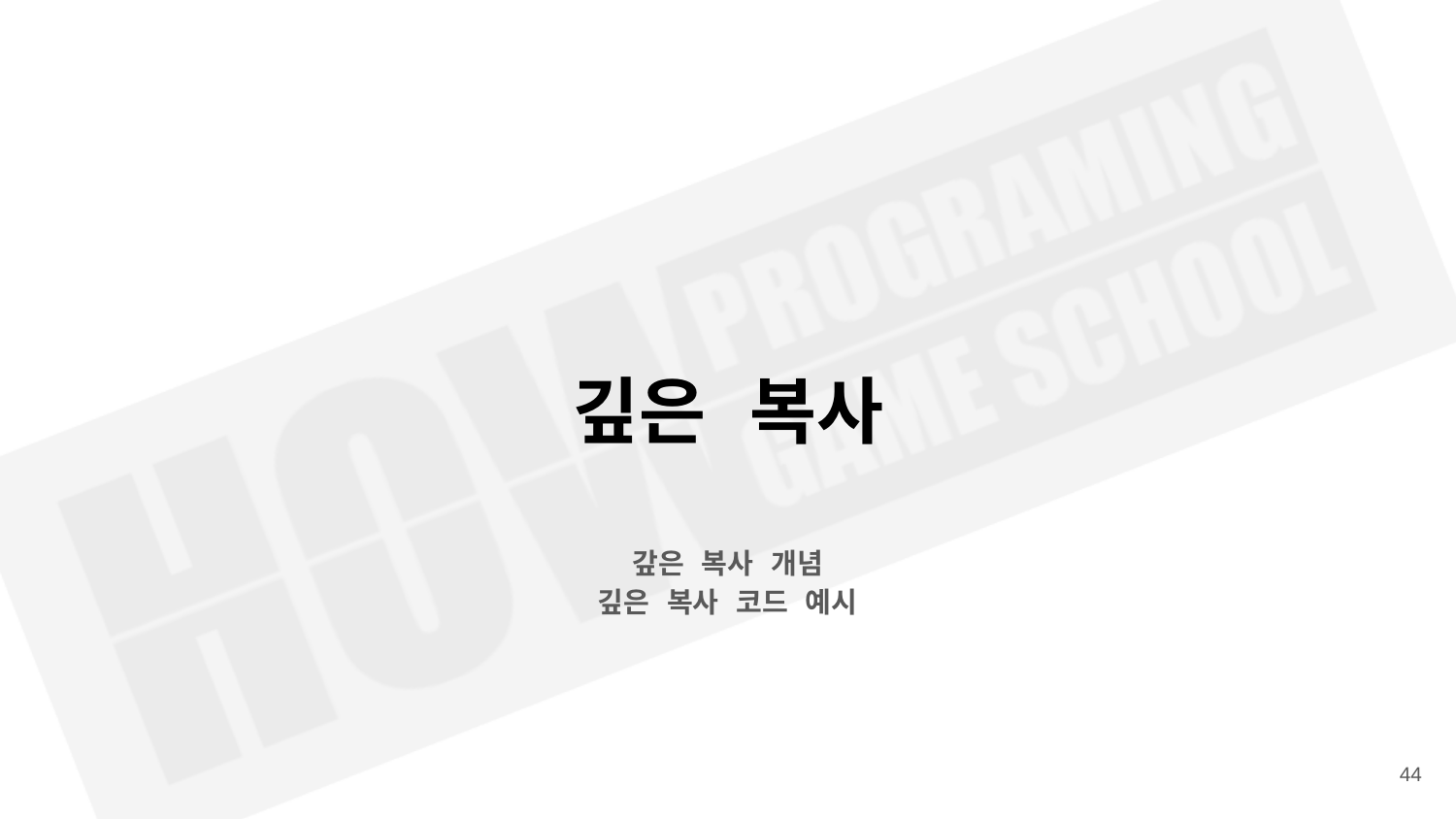

# 깊은 복사
갚은 복사 개념
깊은 복사 코드 예시
44